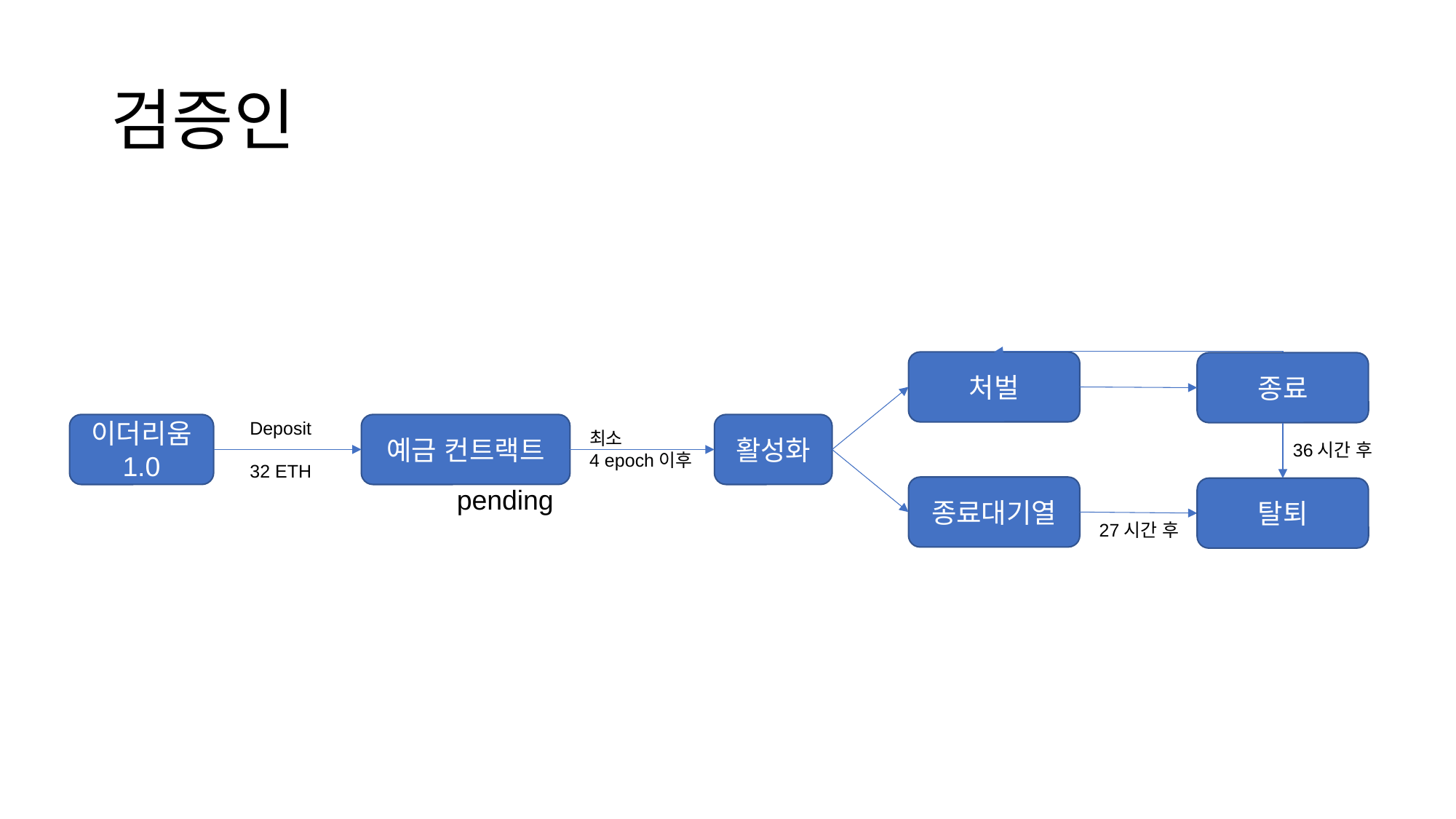

# 검증인
처벌
종료
Deposit

32 ETH
이더리움 1.0
예금 컨트랙트
활성화
최소
4 epoch이후
36시간 후
pending
종료대기열
탈퇴
27시간 후